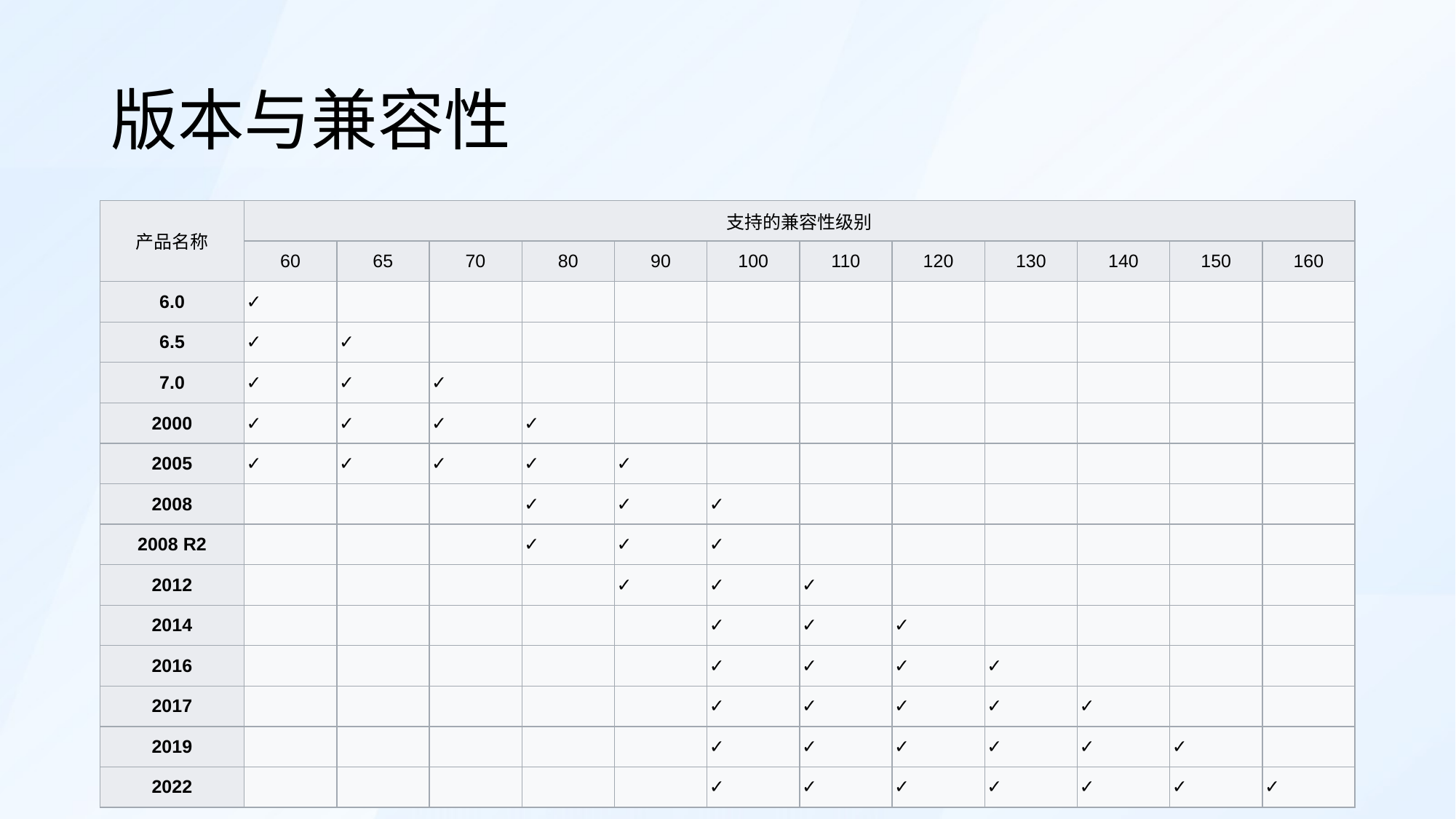

# 版本与兼容性
| 产品名称 | 支持的兼容性级别 |  |  |  |  |  |  |  |  |  |  |  |
| --- | --- | --- | --- | --- | --- | --- | --- | --- | --- | --- | --- | --- |
|  | 60 | 65 | 70 | 80 | 90 | 100 | 110 | 120 | 130 | 140 | 150 | 160 |
| 6.0 | ✓ |  |  |  |  |  |  |  |  |  |  |  |
| 6.5 | ✓ | ✓ |  |  |  |  |  |  |  |  |  |  |
| 7.0 | ✓ | ✓ | ✓ |  |  |  |  |  |  |  |  |  |
| 2000 | ✓ | ✓ | ✓ | ✓ |  |  |  |  |  |  |  |  |
| 2005 | ✓ | ✓ | ✓ | ✓ | ✓ |  |  |  |  |  |  |  |
| 2008 |  |  |  | ✓ | ✓ | ✓ |  |  |  |  |  |  |
| 2008 R2 |  |  |  | ✓ | ✓ | ✓ |  |  |  |  |  |  |
| 2012 |  |  |  |  | ✓ | ✓ | ✓ |  |  |  |  |  |
| 2014 |  |  |  |  |  | ✓ | ✓ | ✓ |  |  |  |  |
| 2016 |  |  |  |  |  | ✓ | ✓ | ✓ | ✓ |  |  |  |
| 2017 |  |  |  |  |  | ✓ | ✓ | ✓ | ✓ | ✓ |  |  |
| 2019 |  |  |  |  |  | ✓ | ✓ | ✓ | ✓ | ✓ | ✓ |  |
| 2022 |  |  |  |  |  | ✓ | ✓ | ✓ | ✓ | ✓ | ✓ | ✓ |